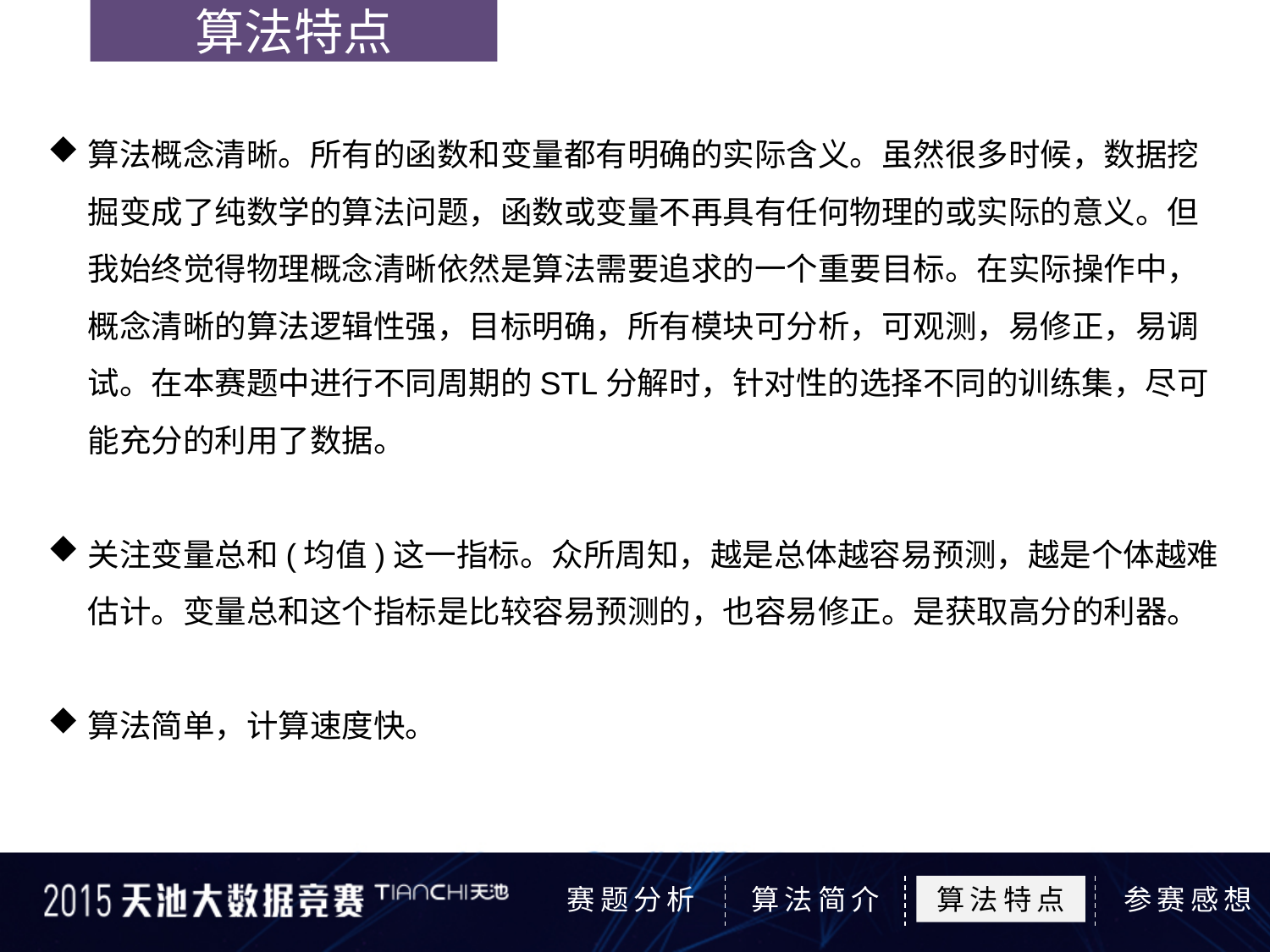

算法特点
算法概念清晰。所有的函数和变量都有明确的实际含义。虽然很多时候，数据挖掘变成了纯数学的算法问题，函数或变量不再具有任何物理的或实际的意义。但我始终觉得物理概念清晰依然是算法需要追求的一个重要目标。在实际操作中，概念清晰的算法逻辑性强，目标明确，所有模块可分析，可观测，易修正，易调试。在本赛题中进行不同周期的STL分解时，针对性的选择不同的训练集，尽可能充分的利用了数据。

关注变量总和(均值)这一指标。众所周知，越是总体越容易预测，越是个体越难估计。变量总和这个指标是比较容易预测的，也容易修正。是获取高分的利器。

算法简单，计算速度快。
赛题分析
算法简介
算法特点
参赛感想